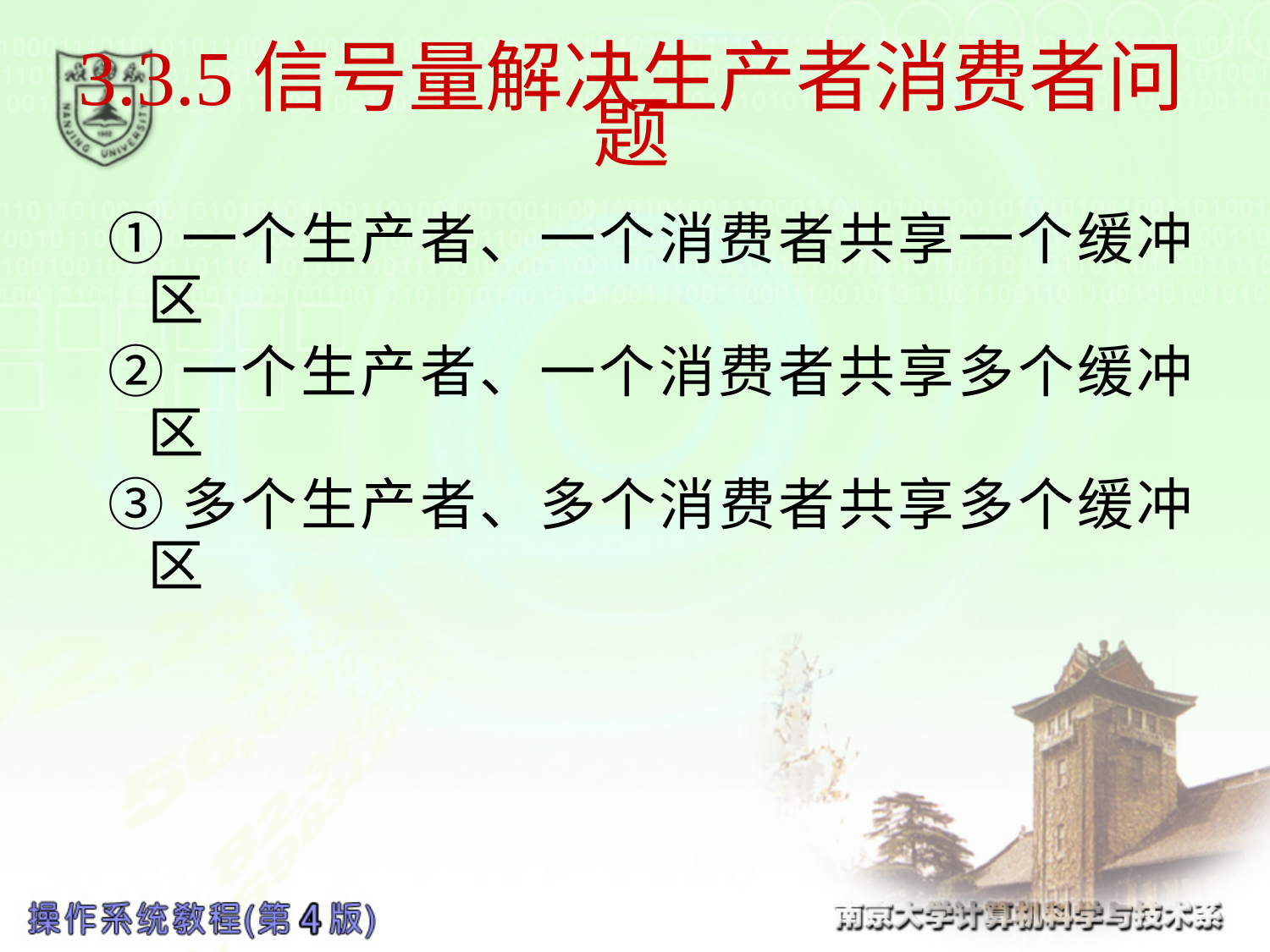

# 3.3.5信号量解决生产者消费者问题
①一个生产者、一个消费者共享一个缓冲区
②一个生产者、一个消费者共享多个缓冲区
③多个生产者、多个消费者共享多个缓冲区